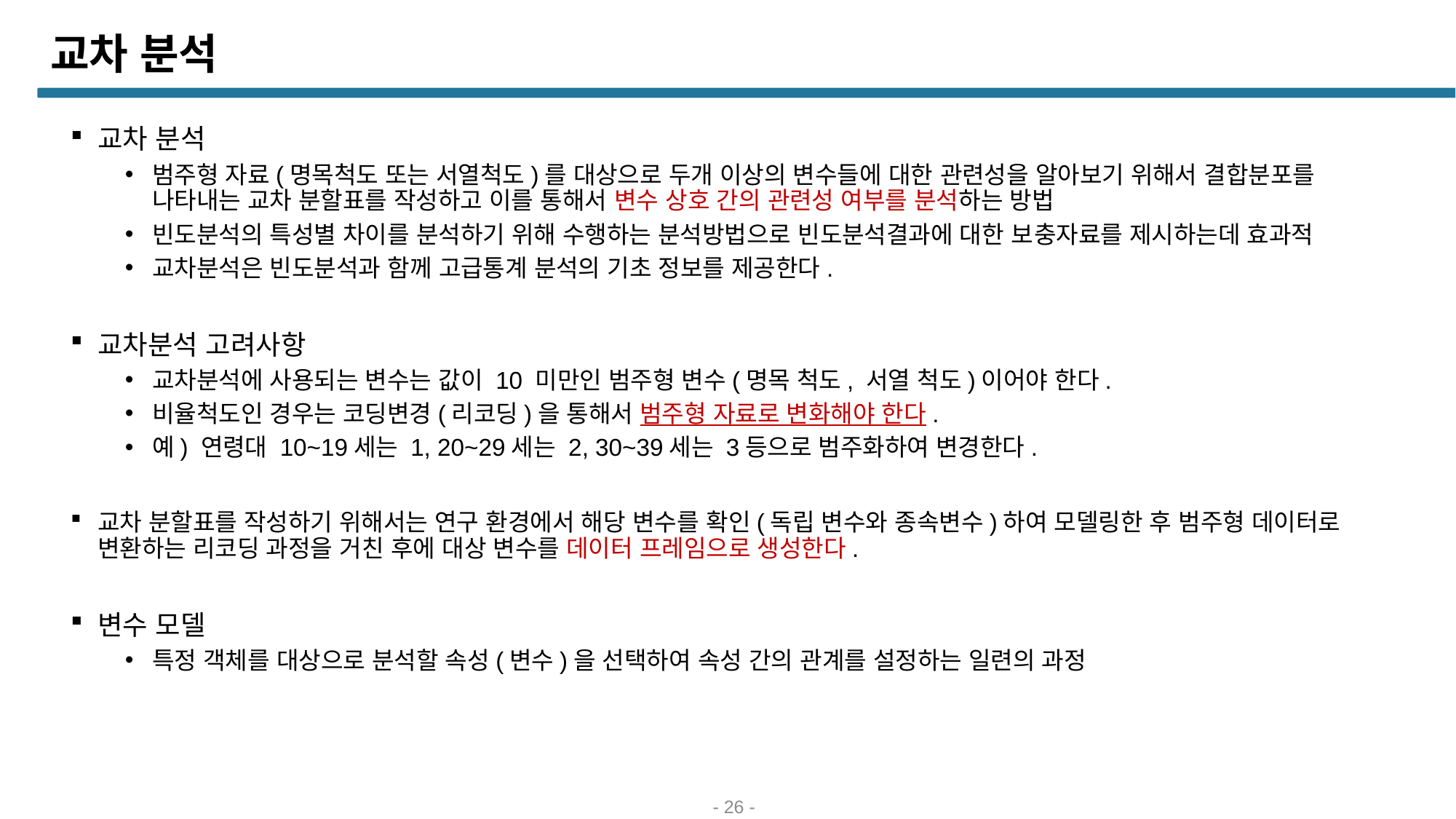

# 교차 분석
교차 분석
범주형 자료(명목척도 또는 서열척도)를 대상으로 두개 이상의 변수들에 대한 관련성을 알아보기 위해서 결합분포를 나타내는 교차 분할표를 작성하고 이를 통해서 변수 상호 간의 관련성 여부를 분석하는 방법
빈도분석의 특성별 차이를 분석하기 위해 수행하는 분석방법으로 빈도분석결과에 대한 보충자료를 제시하는데 효과적
교차분석은 빈도분석과 함께 고급통계 분석의 기초 정보를 제공한다.

교차분석 고려사항
교차분석에 사용되는 변수는 값이 10 미만인 범주형 변수(명목 척도, 서열 척도)이어야 한다.
비율척도인 경우는 코딩변경(리코딩)을 통해서 범주형 자료로 변화해야 한다.
예) 연령대 10~19세는 1, 20~29세는 2, 30~39세는 3등으로 범주화하여 변경한다.

교차 분할표를 작성하기 위해서는 연구 환경에서 해당 변수를 확인(독립 변수와 종속변수)하여 모델링한 후 범주형 데이터로 변환하는 리코딩 과정을 거친 후에 대상 변수를 데이터 프레임으로 생성한다.

변수 모델
특정 객체를 대상으로 분석할 속성(변수)을 선택하여 속성 간의 관계를 설정하는 일련의 과정
- 26 -